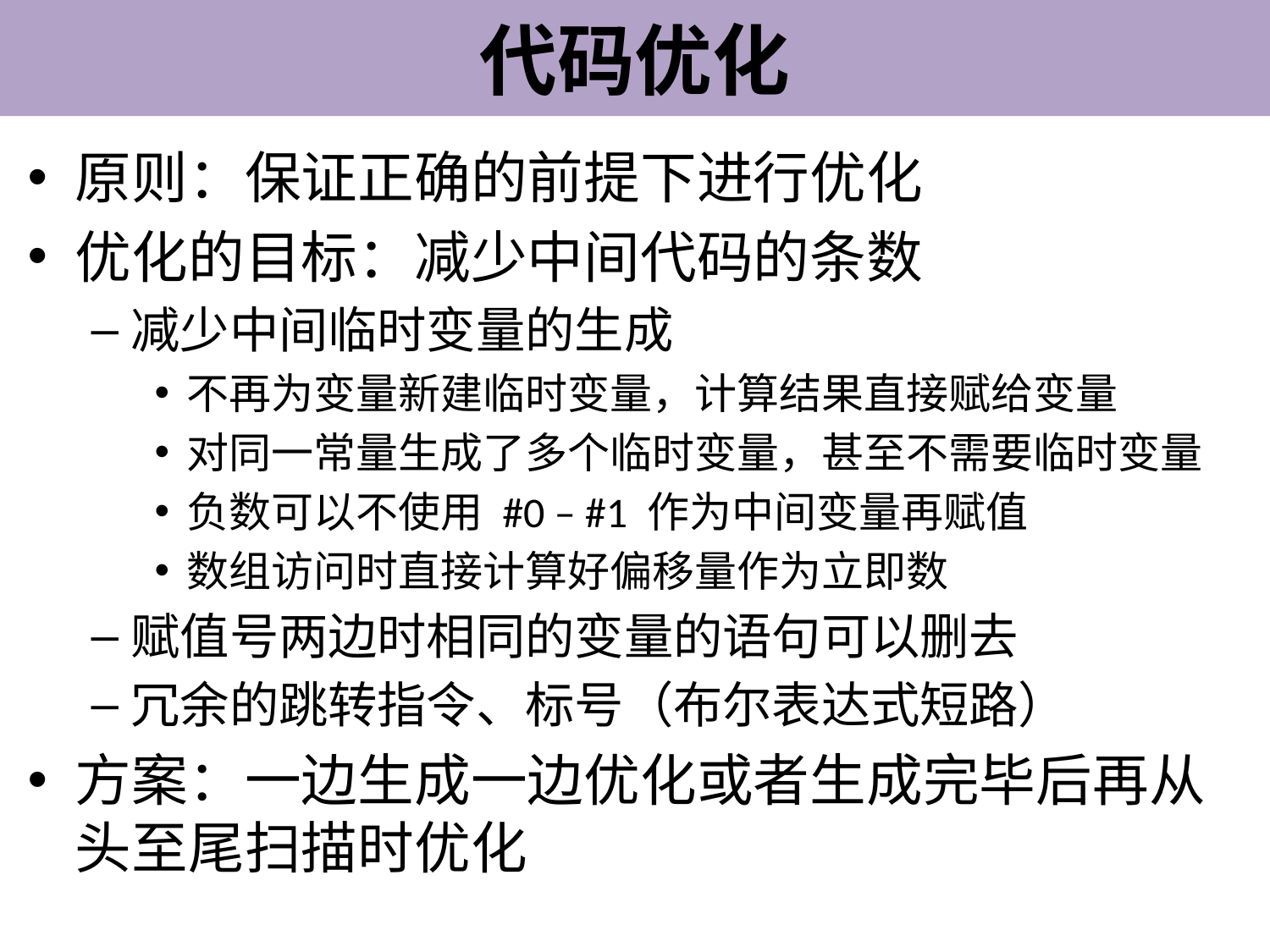

# 代码优化
原则：保证正确的前提下进行优化
优化的目标：减少中间代码的条数
减少中间临时变量的生成
不再为变量新建临时变量，计算结果直接赋给变量
对同一常量生成了多个临时变量，甚至不需要临时变量
负数可以不使用 #0 – #1 作为中间变量再赋值
数组访问时直接计算好偏移量作为立即数
赋值号两边时相同的变量的语句可以删去
冗余的跳转指令、标号（布尔表达式短路）
方案：一边生成一边优化或者生成完毕后再从头至尾扫描时优化
19